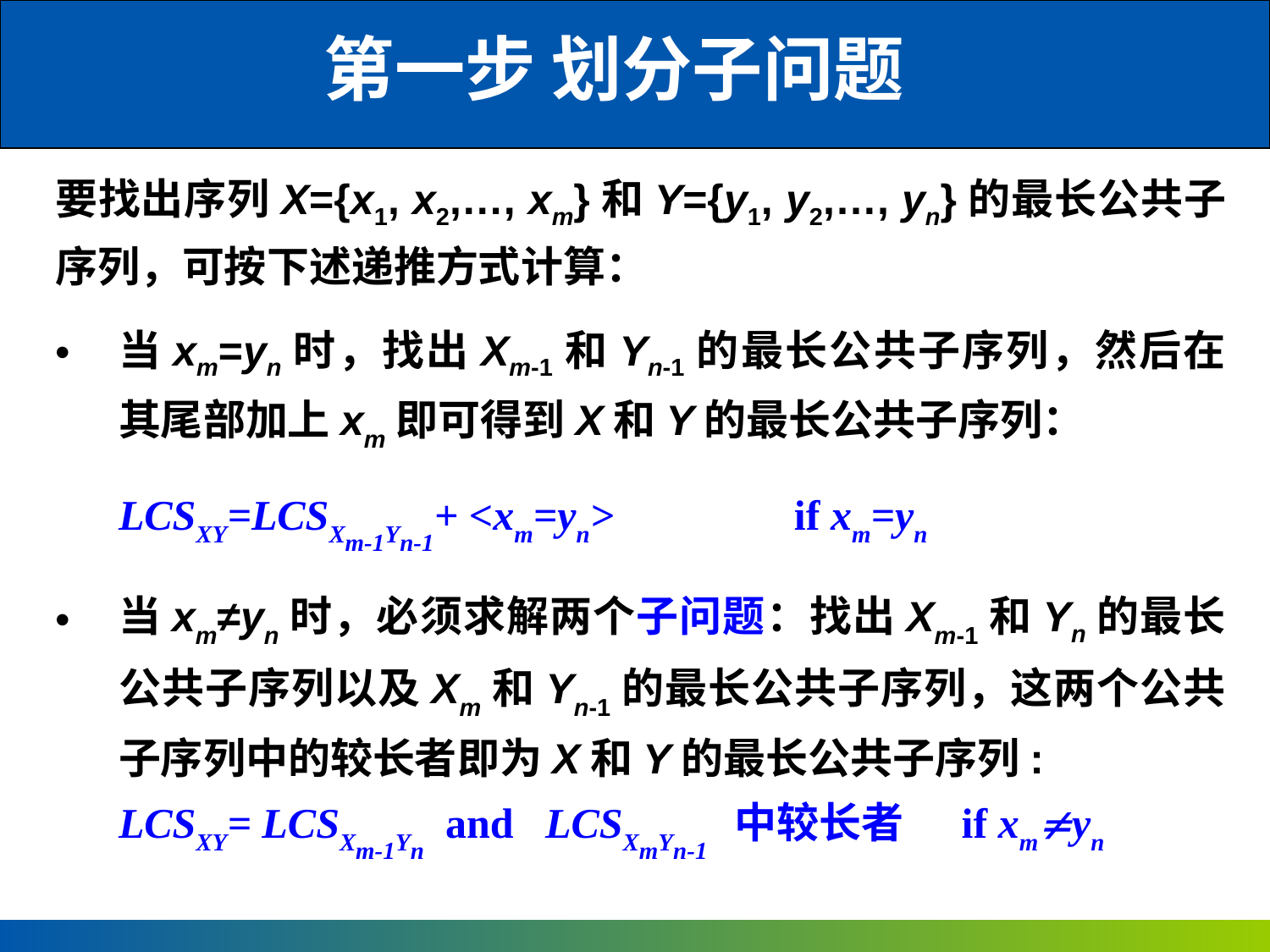

第一步 划分子问题
要找出序列X={x1, x2,…, xm}和Y={y1, y2,…, yn}的最长公共子序列，可按下述递推方式计算：
当xm=yn时，找出Xm-1和Yn-1的最长公共子序列，然后在其尾部加上xm即可得到X和Y的最长公共子序列：
      LCSXY=LCSXm-1Yn-1+ <xm=yn>                 if xm=yn
当xm≠yn时，必须求解两个子问题：找出Xm-1和Yn的最长公共子序列以及Xm和Yn-1的最长公共子序列，这两个公共子序列中的较长者即为X和Y的最长公共子序列:
LCSXY= LCSXm-1Yn  and   LCSXmYn-1  中较长者     if xm≠yn